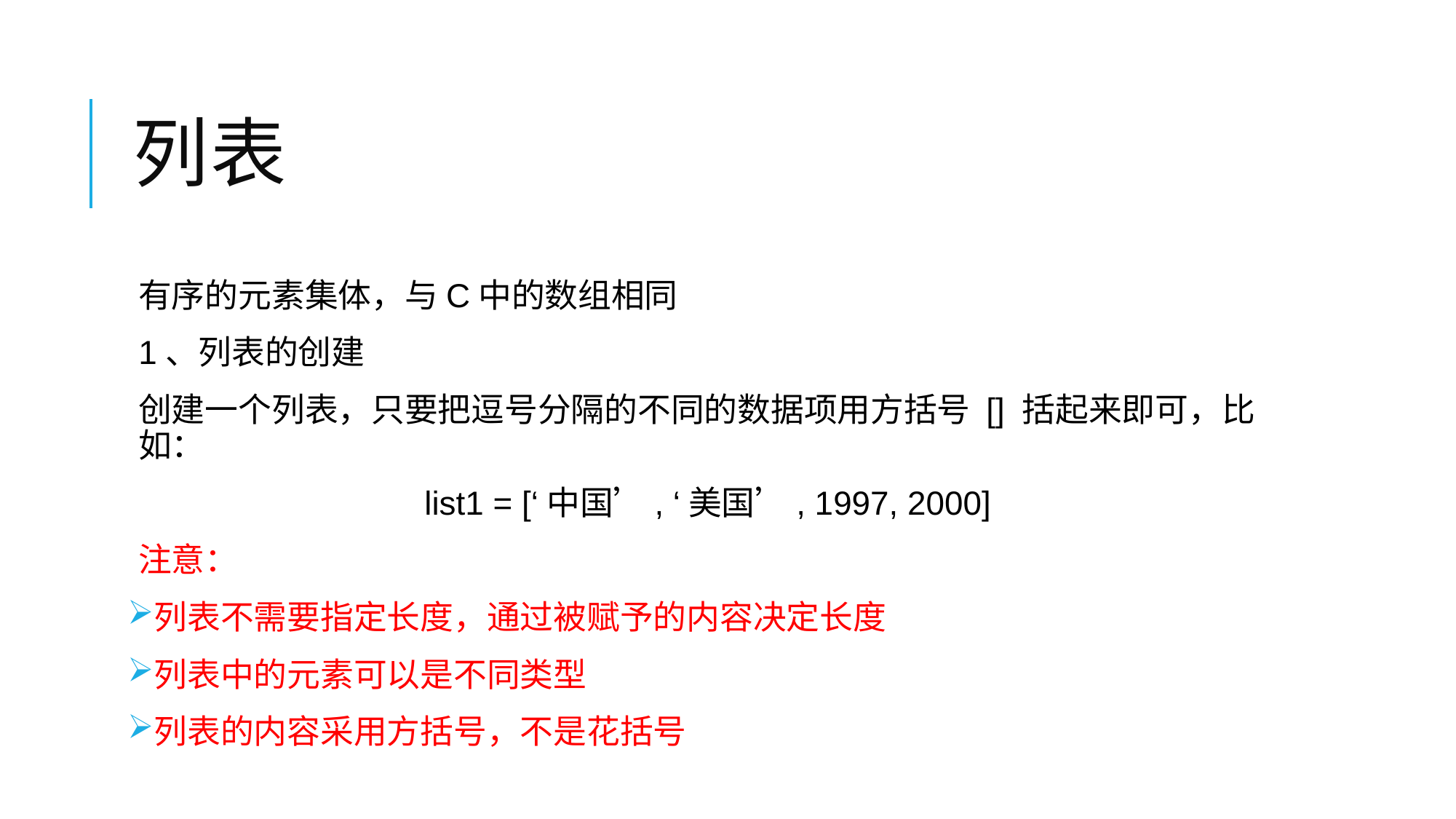

# 列表
有序的元素集体，与C中的数组相同
1、列表的创建
创建一个列表，只要把逗号分隔的不同的数据项用方括号 [] 括起来即可，比如：
list1 = [‘中国’, ‘美国’, 1997, 2000]
注意：
列表不需要指定长度，通过被赋予的内容决定长度
列表中的元素可以是不同类型
列表的内容采用方括号，不是花括号